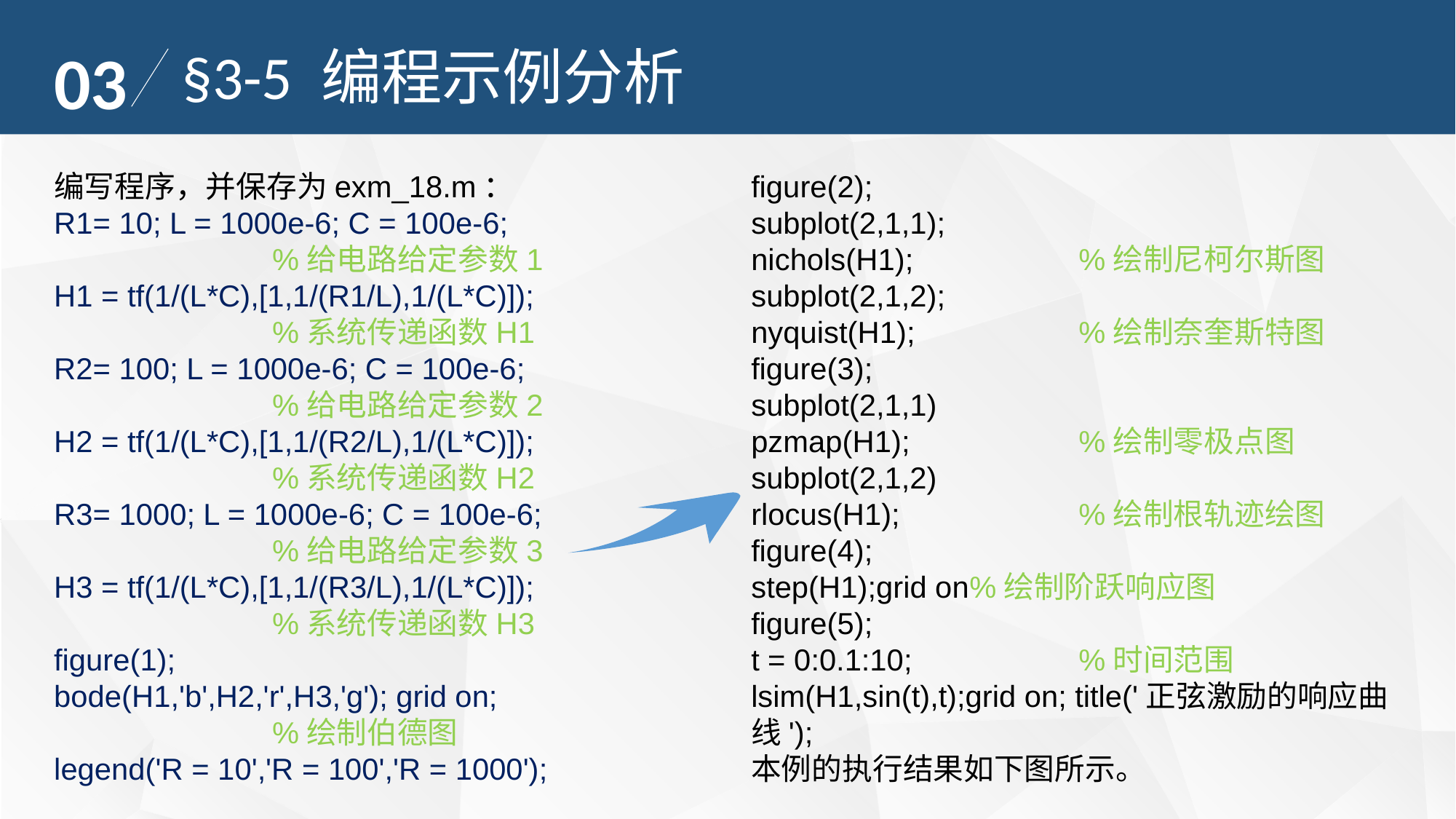

03
§3-5 编程示例分析
编写程序，并保存为exm_18.m：
R1= 10; L = 1000e-6; C = 100e-6; 			%给电路给定参数1
H1 = tf(1/(L*C),[1,1/(R1/L),1/(L*C)]); 			%系统传递函数H1
R2= 100; L = 1000e-6; C = 100e-6; 			%给电路给定参数2
H2 = tf(1/(L*C),[1,1/(R2/L),1/(L*C)]); 			%系统传递函数H2
R3= 1000; L = 1000e-6; C = 100e-6; 			%给电路给定参数3
H3 = tf(1/(L*C),[1,1/(R3/L),1/(L*C)]); 			%系统传递函数H3
figure(1);
bode(H1,'b',H2,'r',H3,'g'); grid on; 			%绘制伯德图
legend('R = 10','R = 100','R = 1000');
figure(2);
subplot(2,1,1);
nichols(H1);		%绘制尼柯尔斯图
subplot(2,1,2);
nyquist(H1);		%绘制奈奎斯特图
figure(3);
subplot(2,1,1)
pzmap(H1);		%绘制零极点图
subplot(2,1,2)
rlocus(H1);		%绘制根轨迹绘图
figure(4);
step(H1);grid on	%绘制阶跃响应图
figure(5);
t = 0:0.1:10; 		%时间范围
lsim(H1,sin(t),t);grid on; title('正弦激励的响应曲线');
本例的执行结果如下图所示。